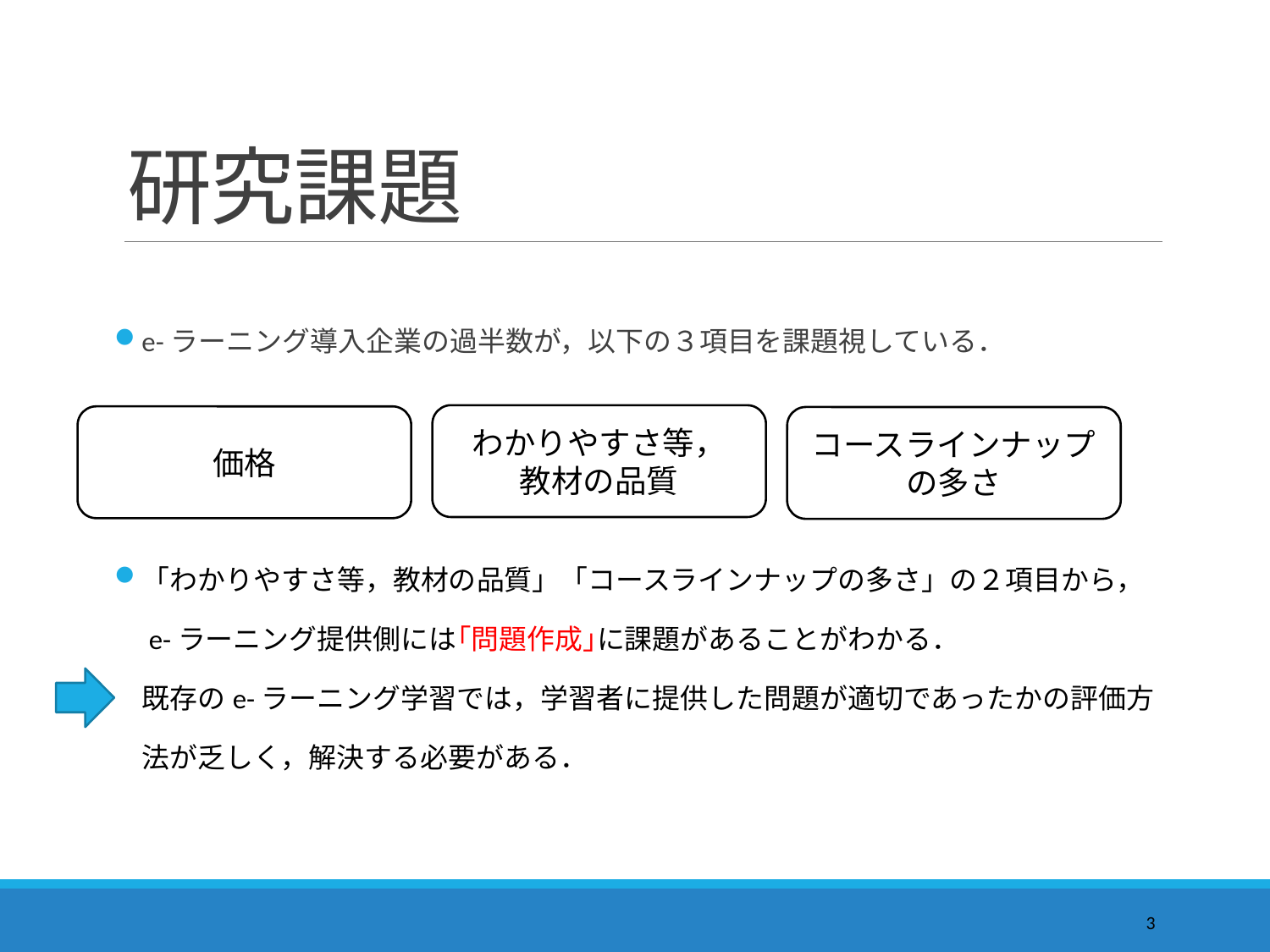

# 研究課題

e-ラーニング導入企業の過半数が，以下の３項目を課題視している．

「わかりやすさ等，教材の品質」「コースラインナップの多さ」の２項目から，
　e-ラーニング提供側には｢問題作成｣に課題があることがわかる．
　既存のe-ラーニング学習では，学習者に提供した問題が適切であったかの評価方
　法が乏しく，解決する必要がある．

わかりやすさ等，
教材の品質
価格
コースラインナップ
の多さ

3